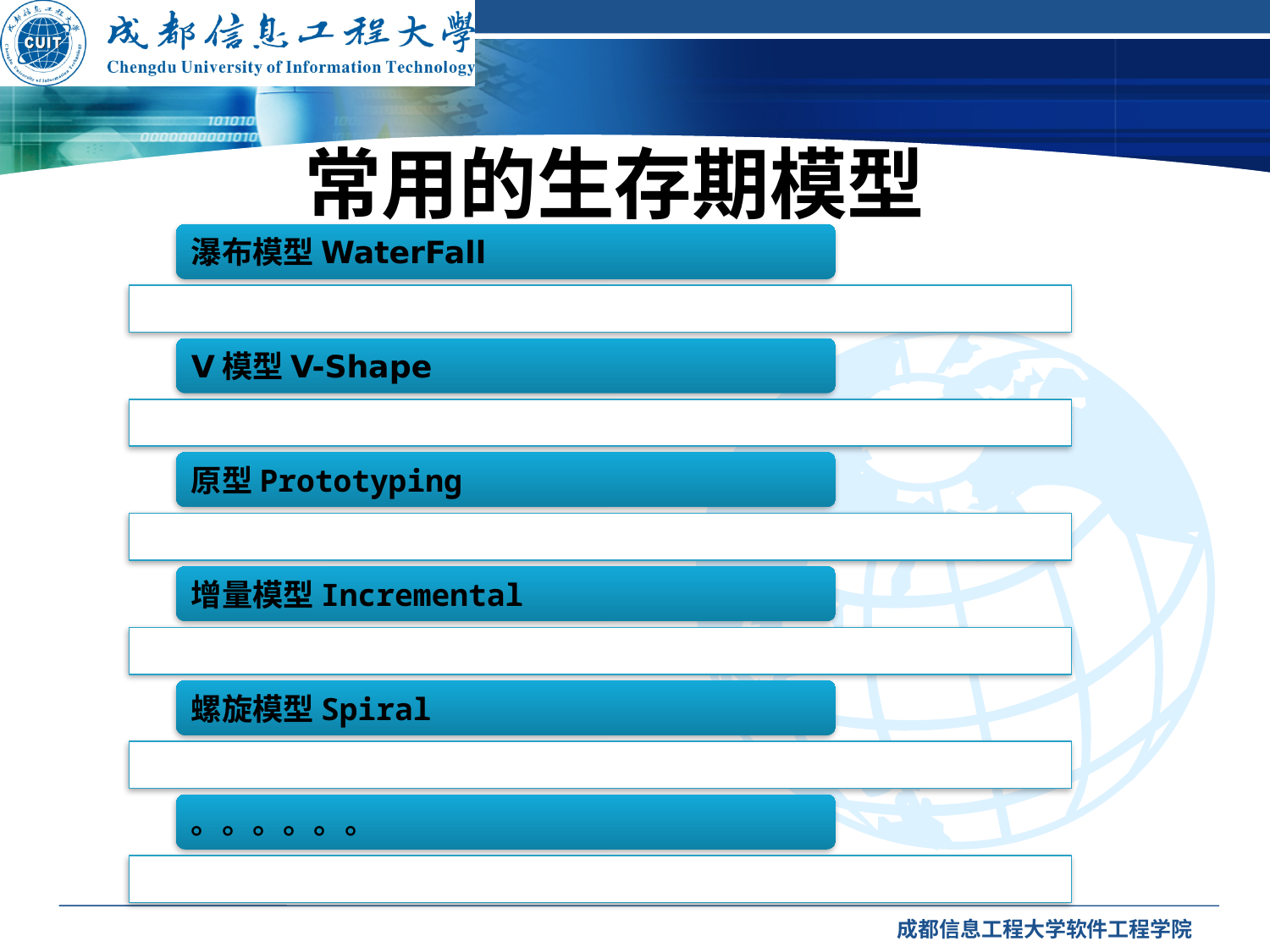

常用的生存期模型
瀑布模型WaterFall
V模型V-Shape
原型Prototyping
增量模型Incremental
螺旋模型Spiral
。。。。。。